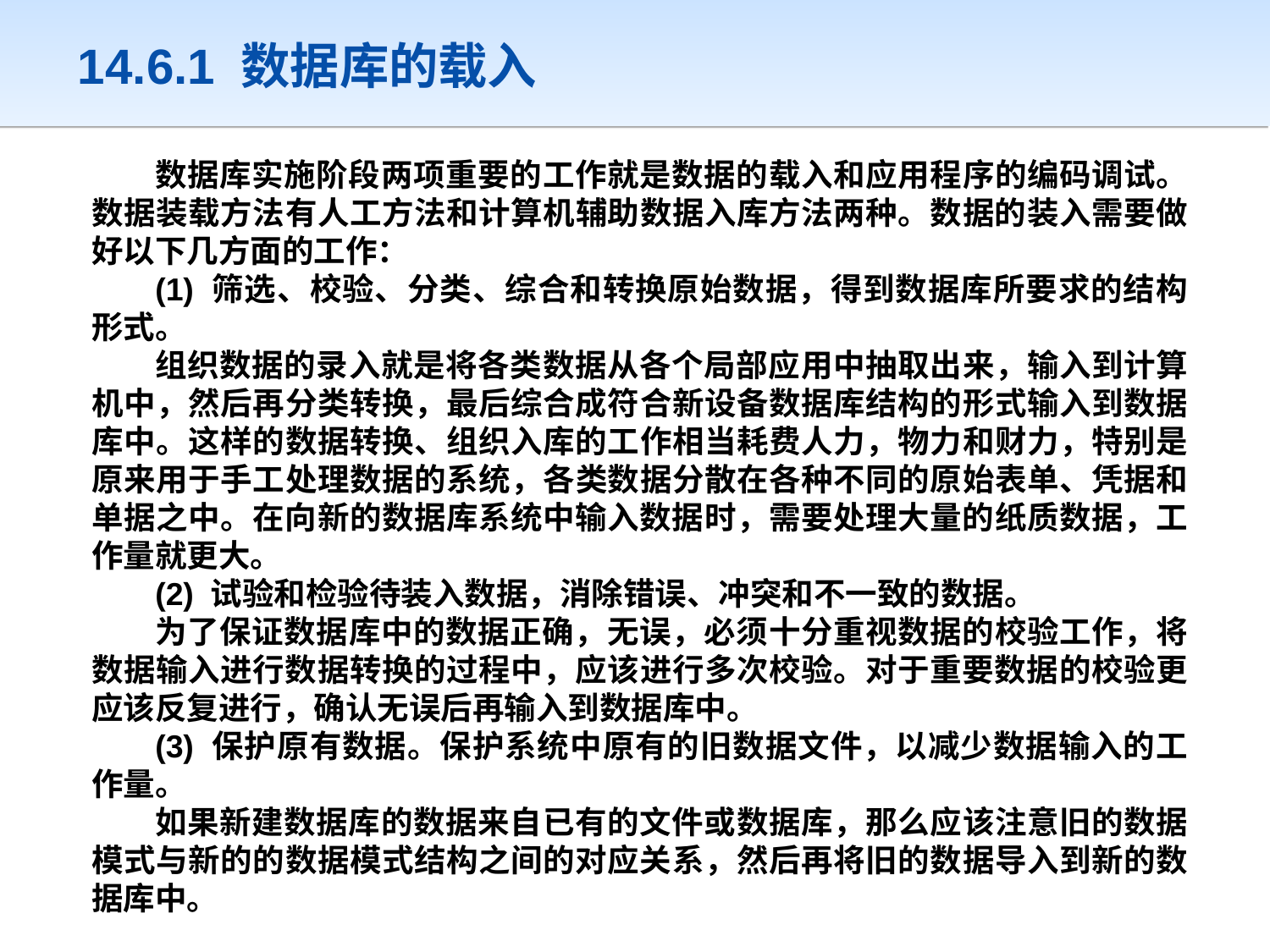

14.6.1 数据库的载入

数据定义
数据库实施阶段两项重要的工作就是数据的载入和应用程序的编码调试。数据装载方法有人工方法和计算机辅助数据入库方法两种。数据的装入需要做好以下几方面的工作：
(1) 筛选、校验、分类、综合和转换原始数据，得到数据库所要求的结构形式。
组织数据的录入就是将各类数据从各个局部应用中抽取出来，输入到计算机中，然后再分类转换，最后综合成符合新设备数据库结构的形式输入到数据库中。这样的数据转换、组织入库的工作相当耗费人力，物力和财力，特别是原来用于手工处理数据的系统，各类数据分散在各种不同的原始表单、凭据和单据之中。在向新的数据库系统中输入数据时，需要处理大量的纸质数据，工作量就更大。
(2) 试验和检验待装入数据，消除错误、冲突和不一致的数据。
为了保证数据库中的数据正确，无误，必须十分重视数据的校验工作，将数据输入进行数据转换的过程中，应该进行多次校验。对于重要数据的校验更应该反复进行，确认无误后再输入到数据库中。
(3) 保护原有数据。保护系统中原有的旧数据文件，以减少数据输入的工作量。
如果新建数据库的数据来自已有的文件或数据库，那么应该注意旧的数据模式与新的的数据模式结构之间的对应关系，然后再将旧的数据导入到新的数据库中。